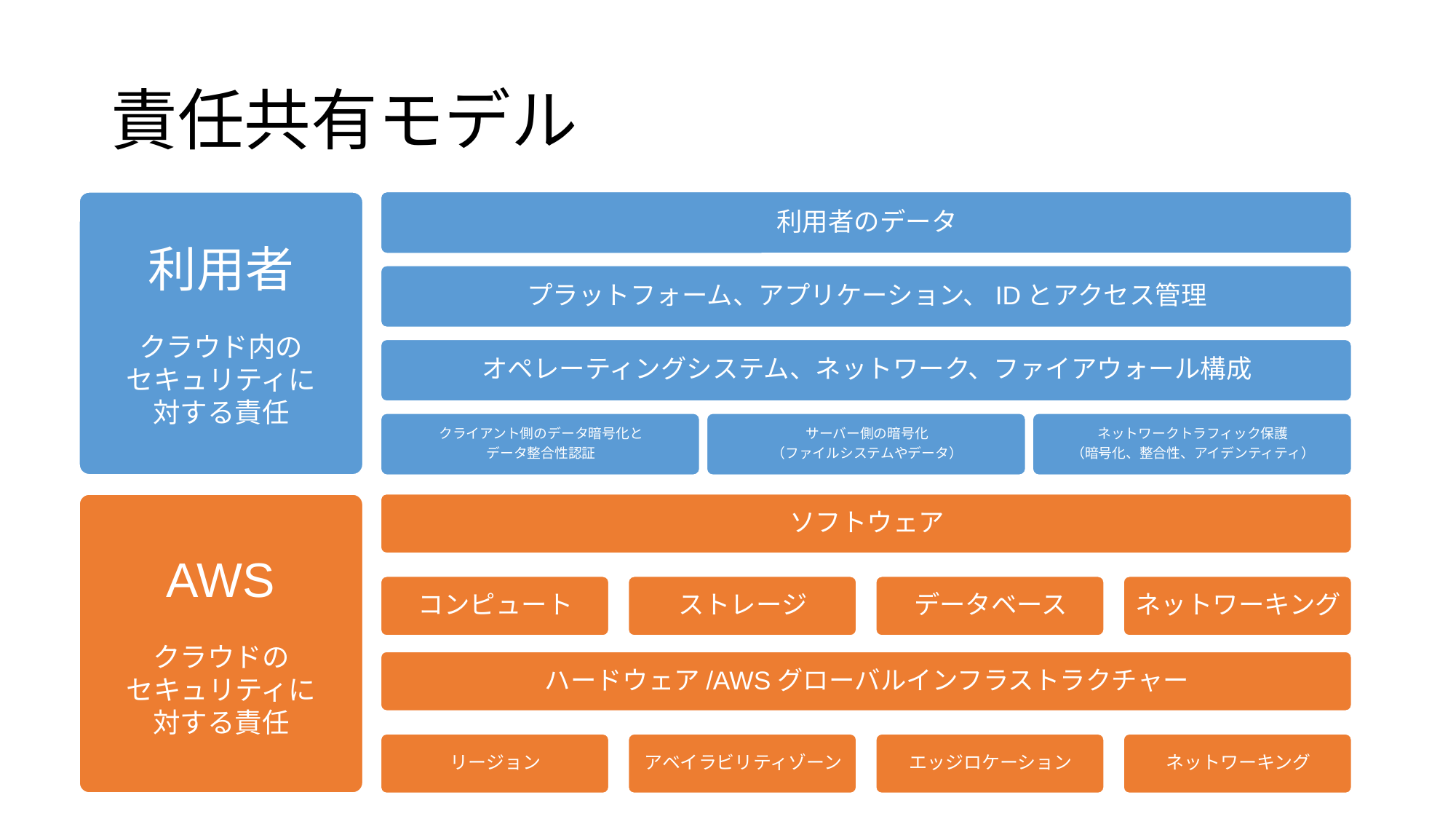

# 責任共有モデル
利用者

クラウド内の
セキュリティに
対する責任
利用者のデータ
プラットフォーム、アプリケーション、IDとアクセス管理
オペレーティングシステム、ネットワーク、ファイアウォール構成
クライアント側のデータ暗号化と
データ整合性認証
サーバー側の暗号化
（ファイルシステムやデータ）
ネットワークトラフィック保護
（暗号化、整合性、アイデンティティ）
AWS

クラウドの
セキュリティに
対する責任
ソフトウェア
コンピュート
ストレージ
データベース
ネットワーキング
ハードウェア/AWSグローバルインフラストラクチャー
リージョン
アベイラビリティゾーン
エッジロケーション
ネットワーキング